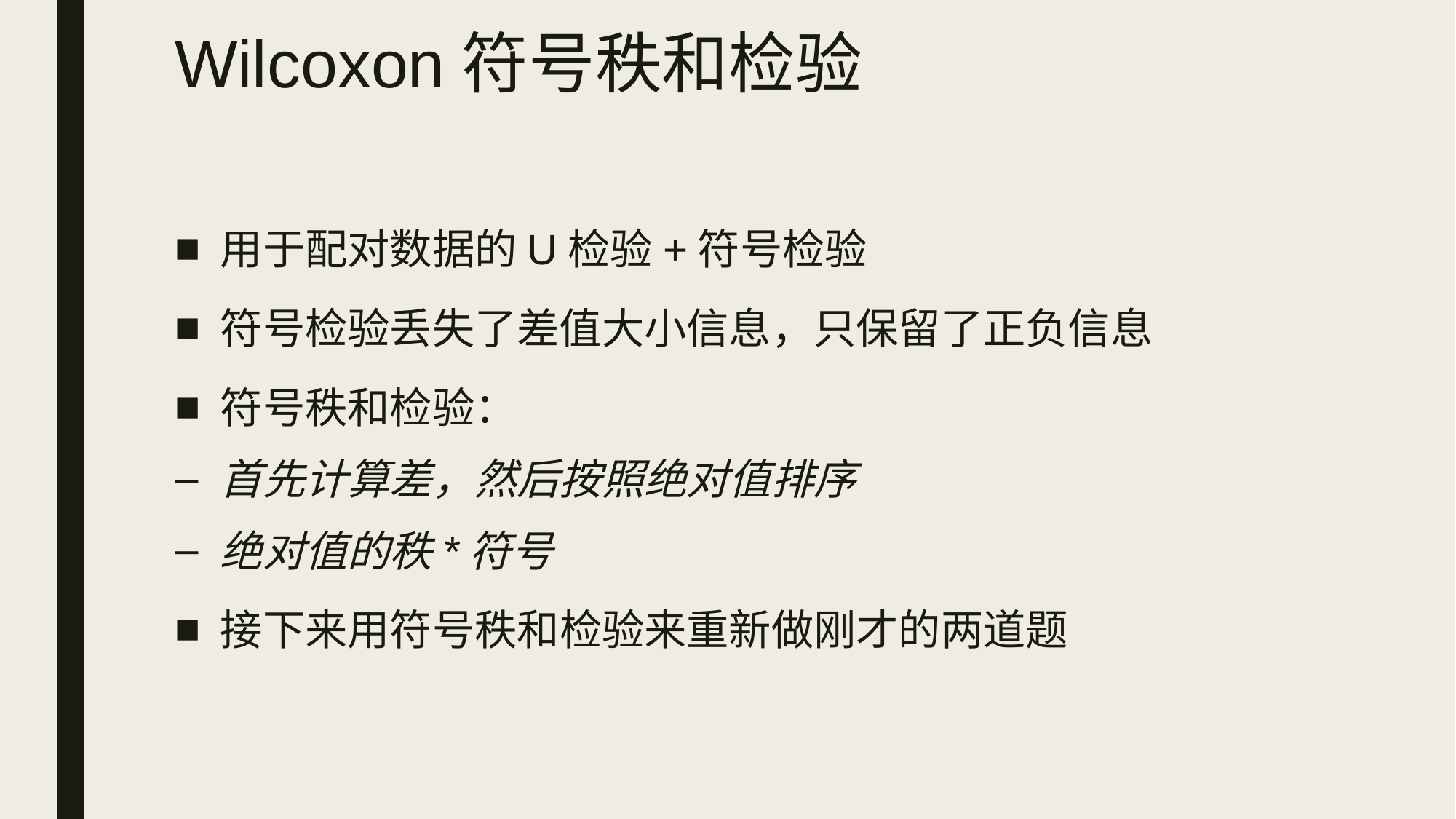

# Wilcoxon符号秩和检验
用于配对数据的U检验+符号检验
符号检验丢失了差值大小信息，只保留了正负信息
符号秩和检验：
首先计算差，然后按照绝对值排序
绝对值的秩*符号
接下来用符号秩和检验来重新做刚才的两道题